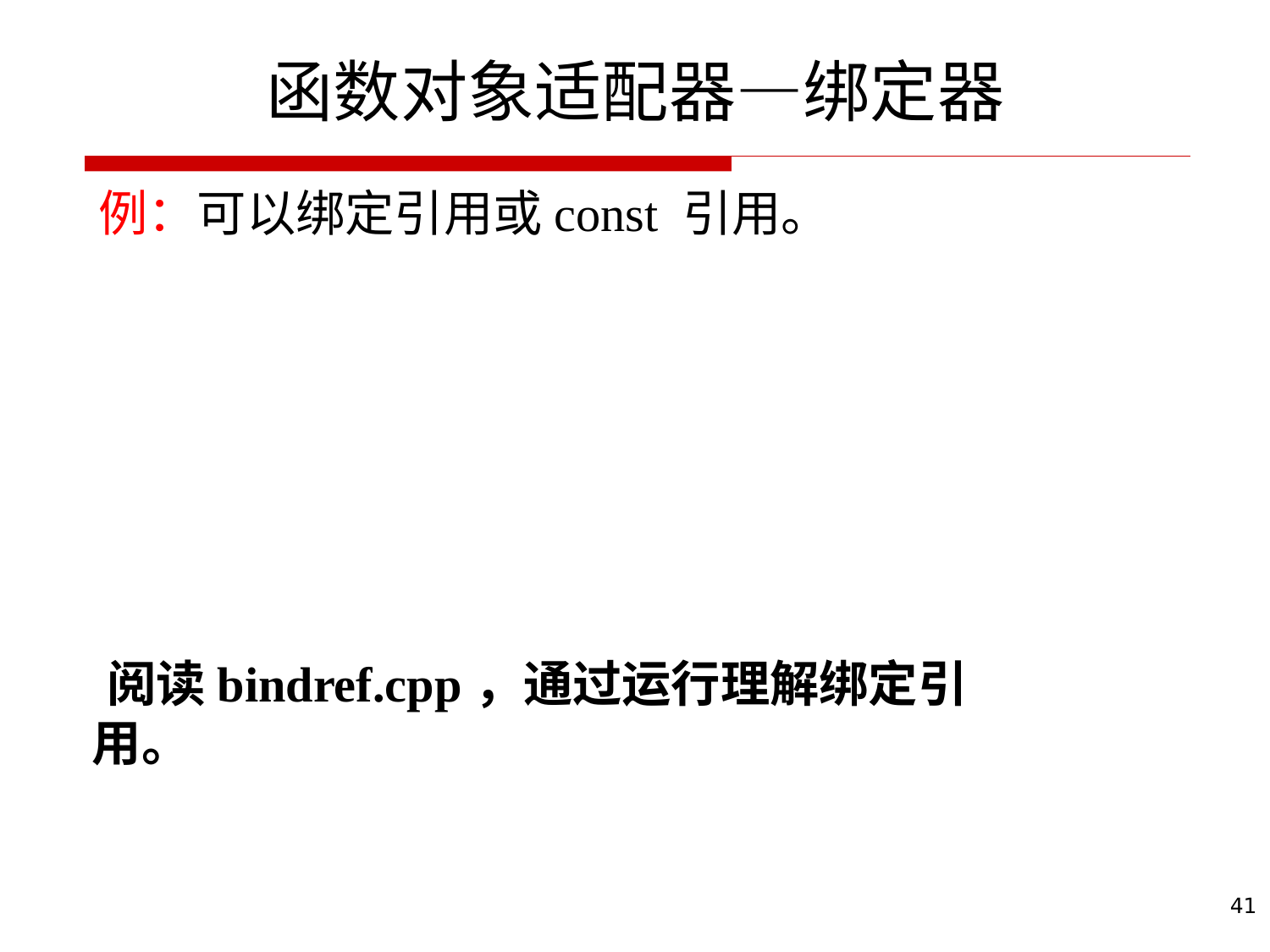

# 函数对象适配器—绑定器
例：可以绑定引用或const 引用。
 阅读bindref.cpp，通过运行理解绑定引用。
41